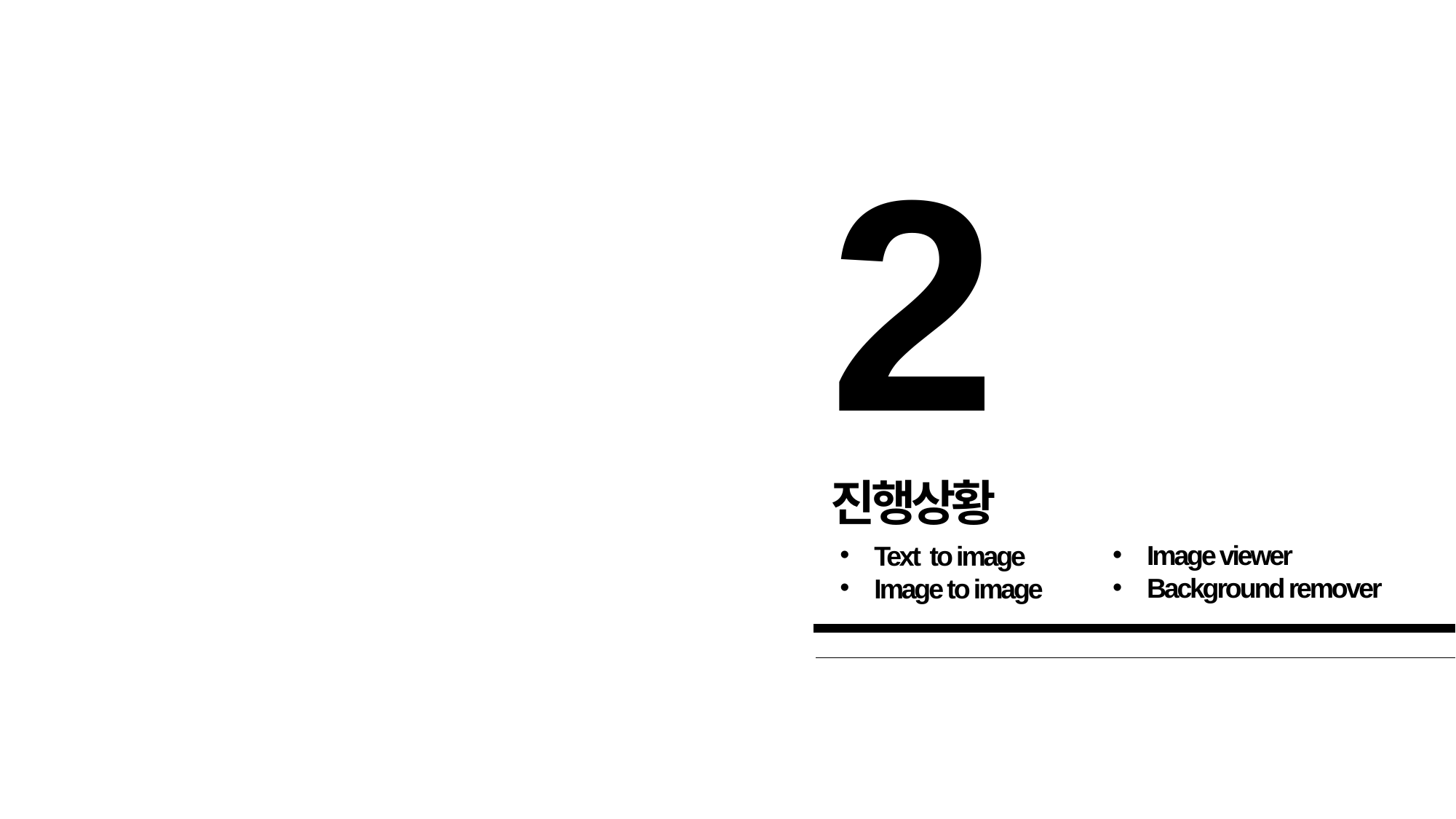

2
진행상황
Image viewer
Background remover
Text  to image
Image to image